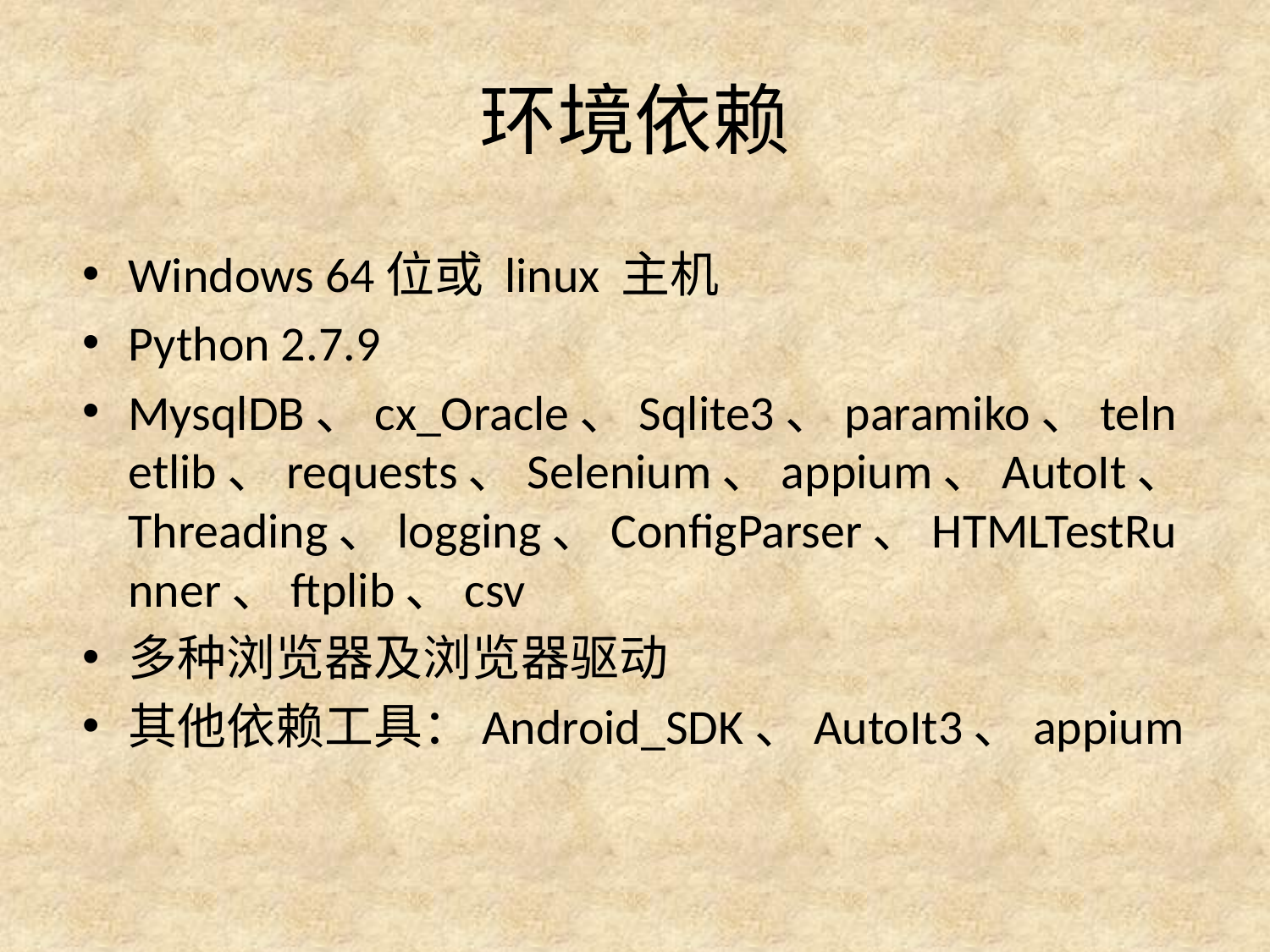

# 环境依赖

Windows 64位或 linux 主机
Python 2.7.9
MysqlDB、cx_Oracle、Sqlite3、paramiko、telnetlib、requests、Selenium、appium、AutoIt、Threading、logging、ConfigParser、HTMLTestRunner、ftplib、csv
多种浏览器及浏览器驱动
其他依赖工具：Android_SDK、AutoIt3、appium